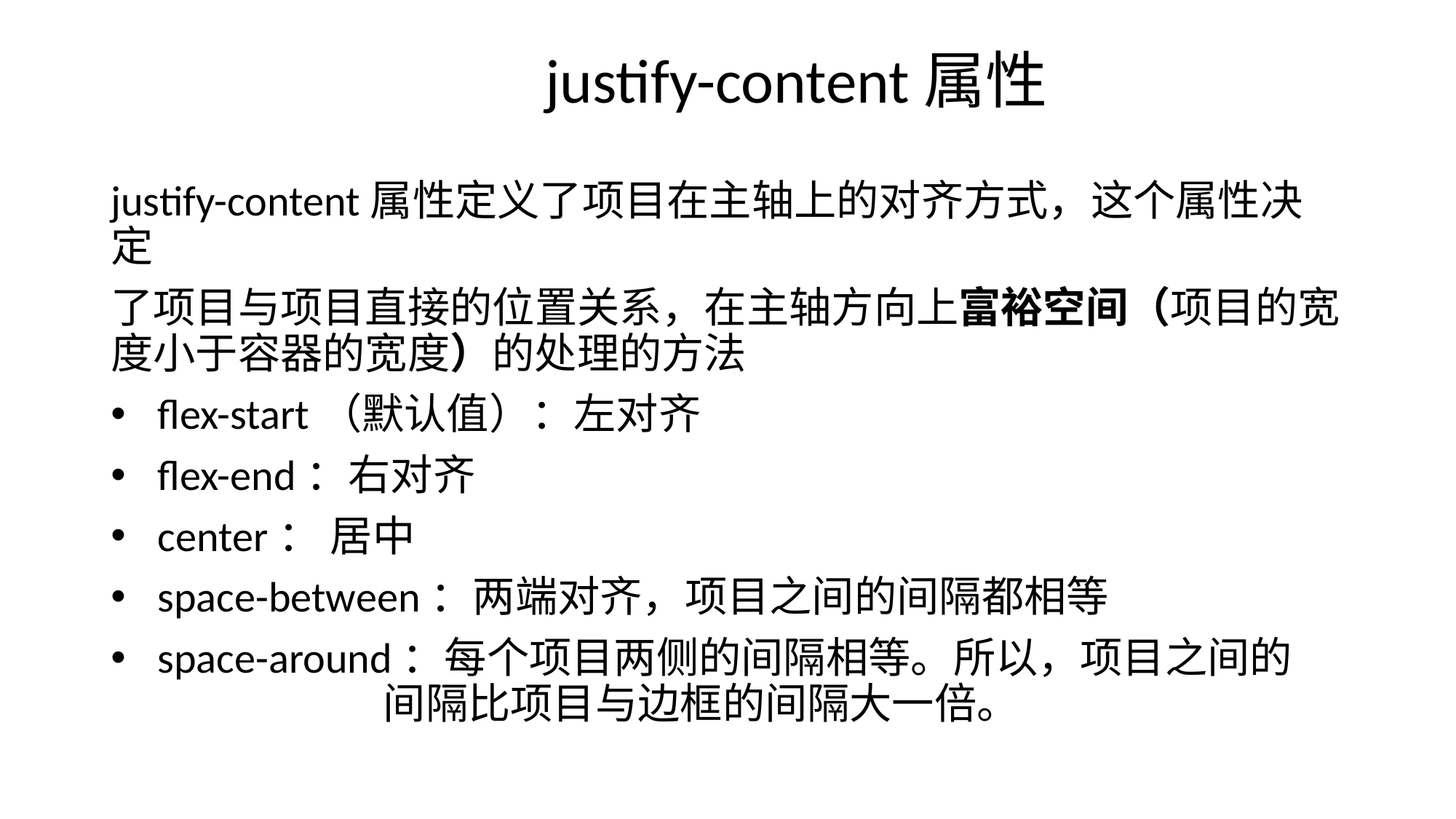

# justify-content属性

justify-content属性定义了项目在主轴上的对齐方式，这个属性决定
了项目与项目直接的位置关系，在主轴方向上富裕空间（项目的宽度小于容器的宽度）的处理的方法
  flex-start（默认值）：左对齐
  flex-end：右对齐
  center： 居中
  space-between：两端对齐，项目之间的间隔都相等
  space-around：每个项目两侧的间隔相等。所以，项目之间的                                间隔比项目与边框的间隔大一倍。